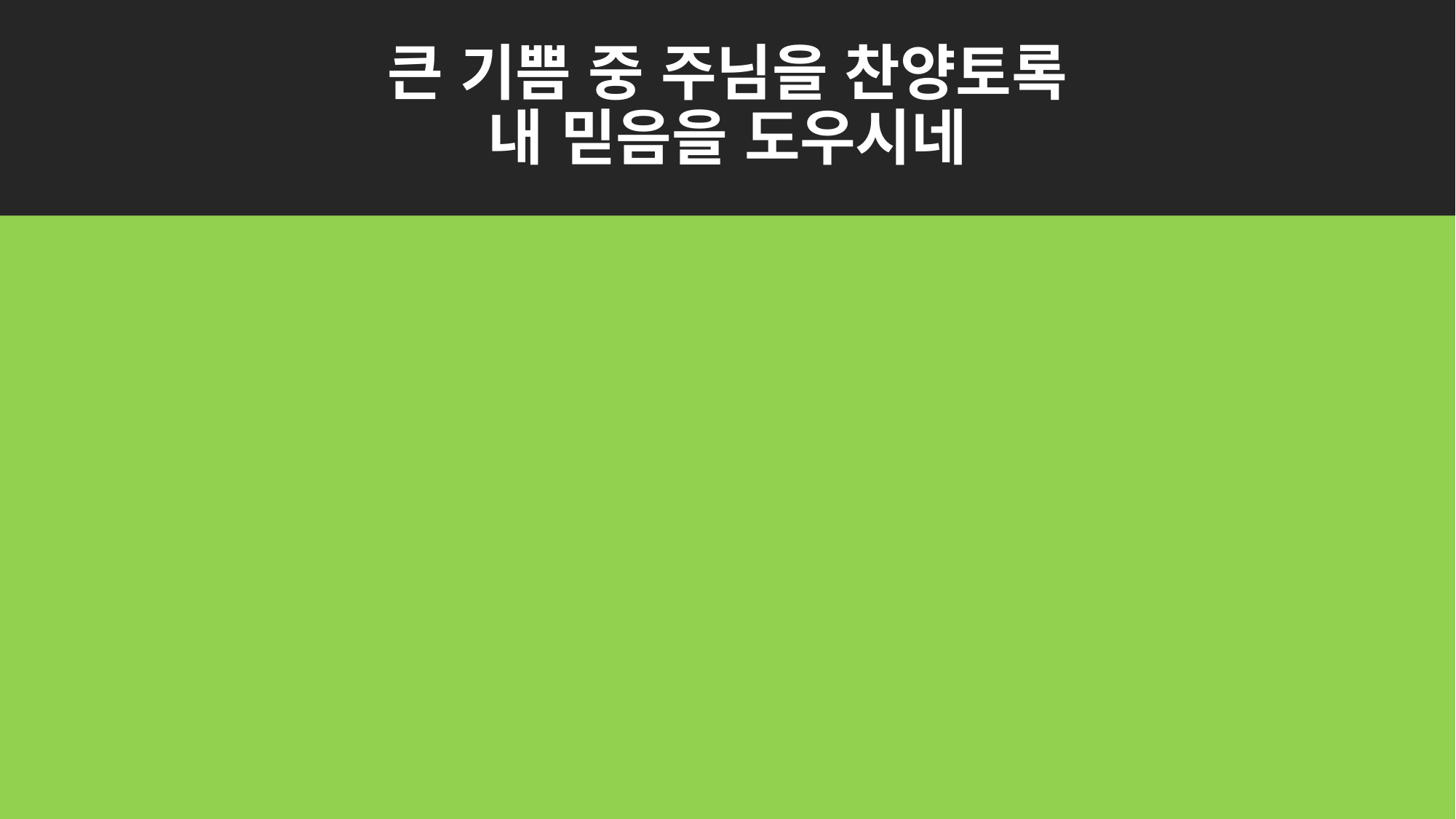

# 큰 기쁨 중 주님을 찬양토록 내 믿음을 도우시네